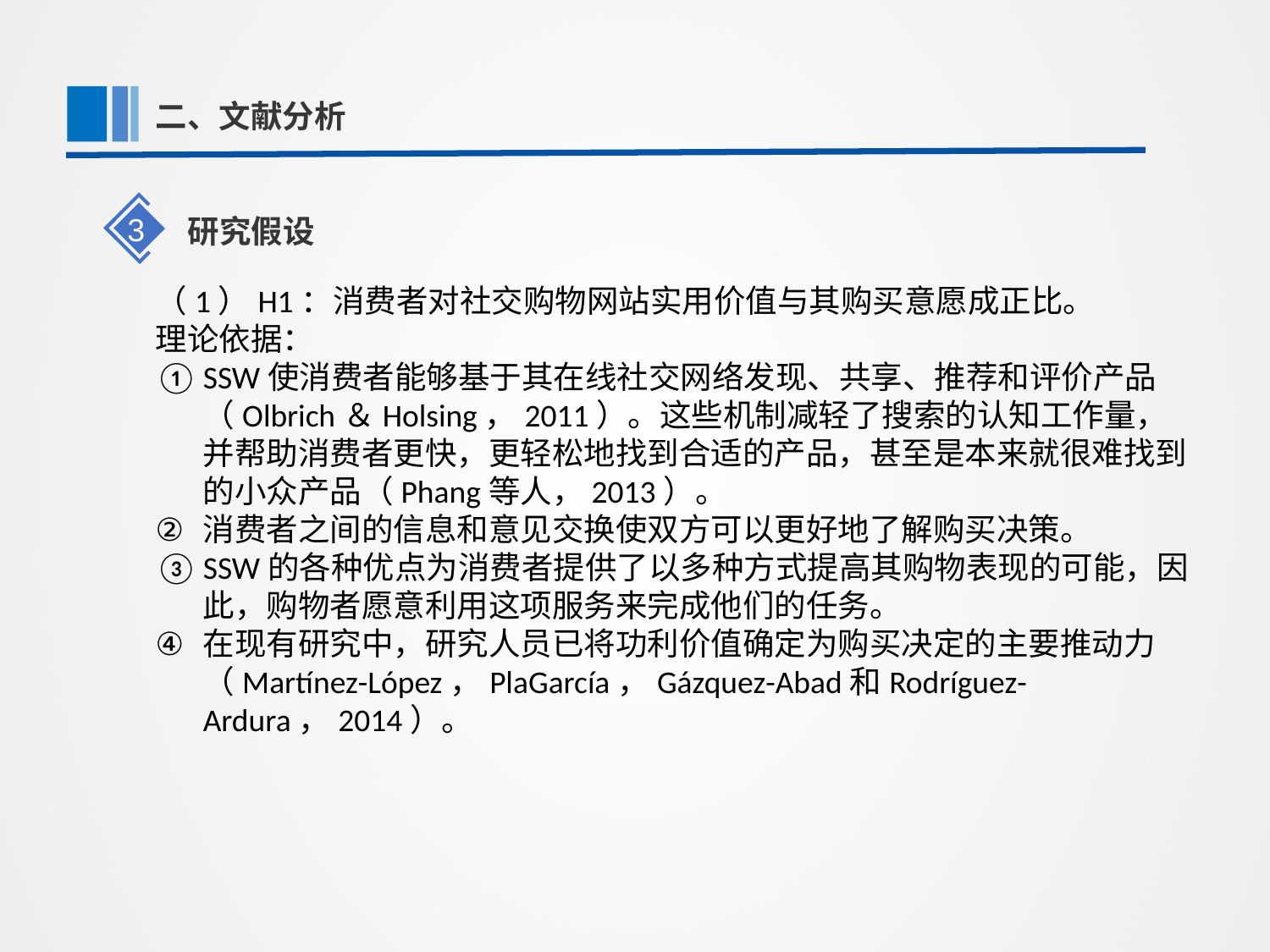

第一部分

二、文献分析

3
研究假设
（1）H1：消费者对社交购物网站实用价值与其购买意愿成正比。
理论依据：
SSW使消费者能够基于其在线社交网络发现、共享、推荐和评价产品（Olbrich＆Holsing，2011）。这些机制减轻了搜索的认知工作量，并帮助消费者更快，更轻松地找到合适的产品，甚至是本来就很难找到的小众产品（Phang等人，2013）。
消费者之间的信息和意见交换使双方可以更好地了解购买决策。
SSW的各种优点为消费者提供了以多种方式提高其购物表现的可能，因此，购物者愿意利用这项服务来完成他们的任务。
在现有研究中，研究人员已将功利价值确定为购买决定的主要推动力（Martínez-López，PlaGarcía，Gázquez-Abad和Rodríguez-Ardura，2014）。